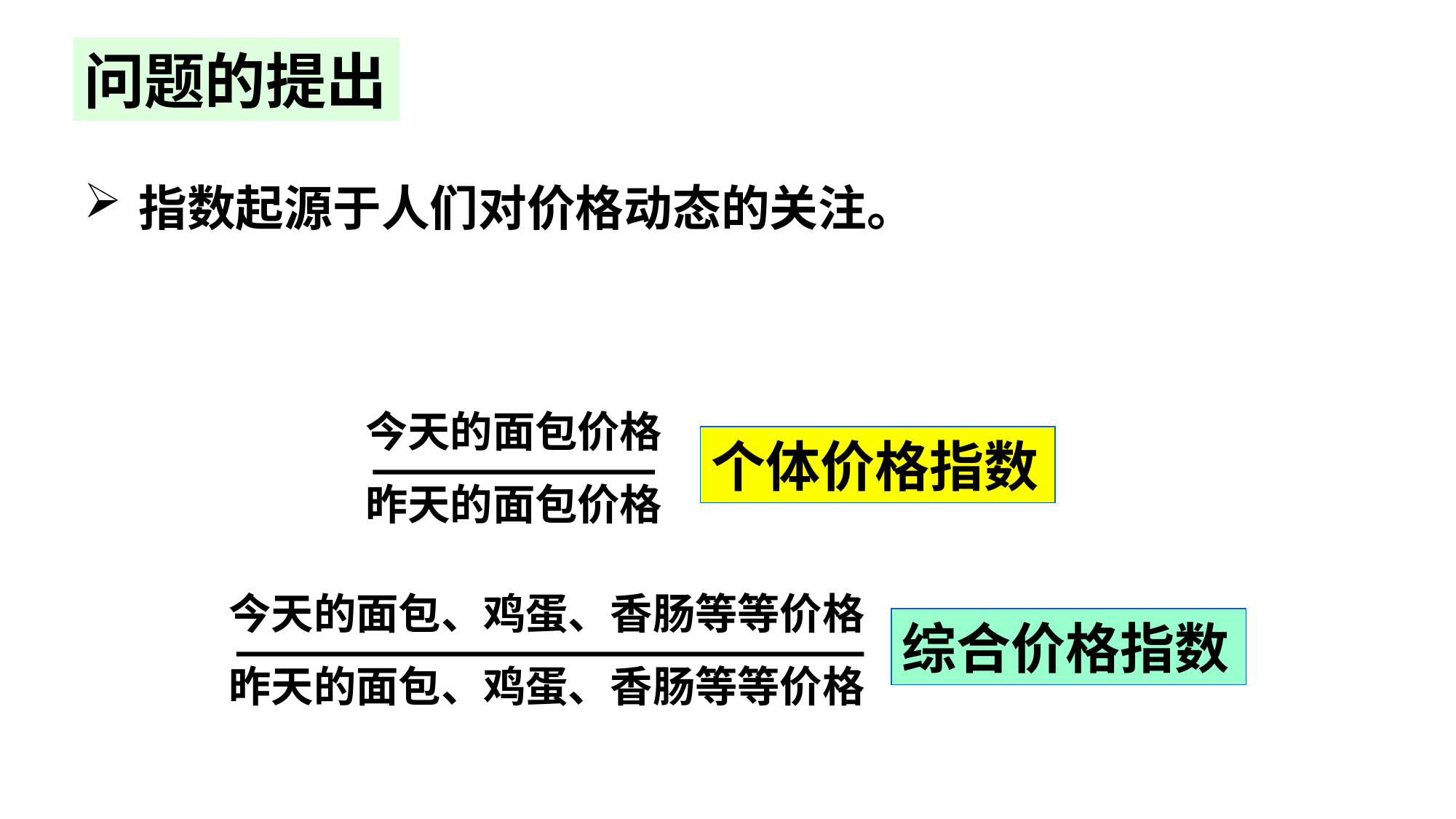

问题的提出
指数起源于人们对价格动态的关注。
今天的面包价格
昨天的面包价格

个体价格指数
今天的面包、鸡蛋、香肠等等价格
昨天的面包、鸡蛋、香肠等等价格

综合价格指数